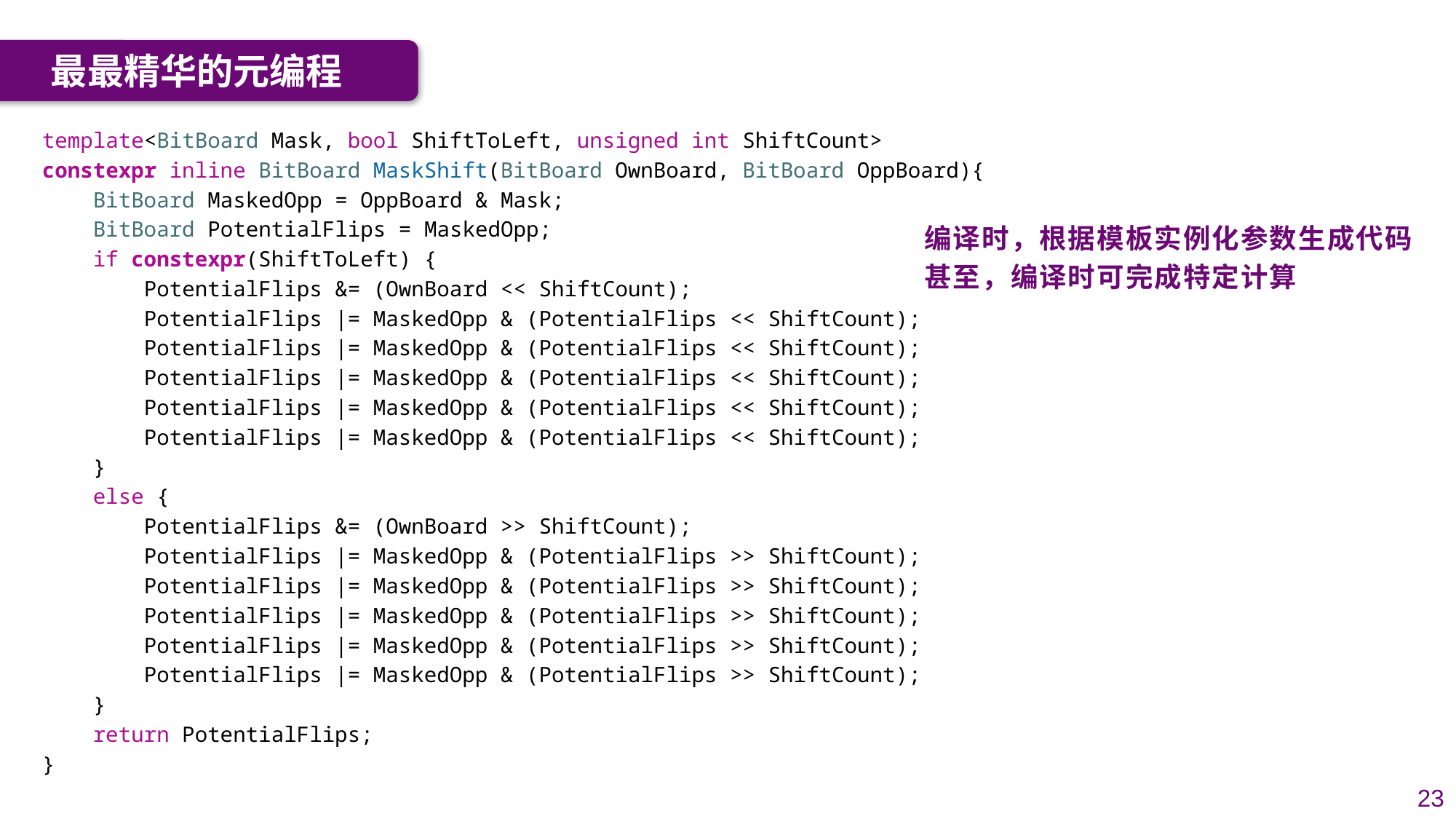

最最精华的元编程
template<BitBoard Mask, bool ShiftToLeft, unsigned int ShiftCount>
constexpr inline BitBoard MaskShift(BitBoard OwnBoard, BitBoard OppBoard){
    BitBoard MaskedOpp = OppBoard & Mask;
    BitBoard PotentialFlips = MaskedOpp;
    if constexpr(ShiftToLeft) {
        PotentialFlips &= (OwnBoard << ShiftCount);
        PotentialFlips |= MaskedOpp & (PotentialFlips << ShiftCount);
        PotentialFlips |= MaskedOpp & (PotentialFlips << ShiftCount);
        PotentialFlips |= MaskedOpp & (PotentialFlips << ShiftCount);
        PotentialFlips |= MaskedOpp & (PotentialFlips << ShiftCount);
        PotentialFlips |= MaskedOpp & (PotentialFlips << ShiftCount);
    }
    else {
        PotentialFlips &= (OwnBoard >> ShiftCount);
        PotentialFlips |= MaskedOpp & (PotentialFlips >> ShiftCount);
        PotentialFlips |= MaskedOpp & (PotentialFlips >> ShiftCount);
        PotentialFlips |= MaskedOpp & (PotentialFlips >> ShiftCount);
        PotentialFlips |= MaskedOpp & (PotentialFlips >> ShiftCount);
        PotentialFlips |= MaskedOpp & (PotentialFlips >> ShiftCount);
    }
    return PotentialFlips;
}
编译时，根据模板实例化参数生成代码
甚至，编译时可完成特定计算
23